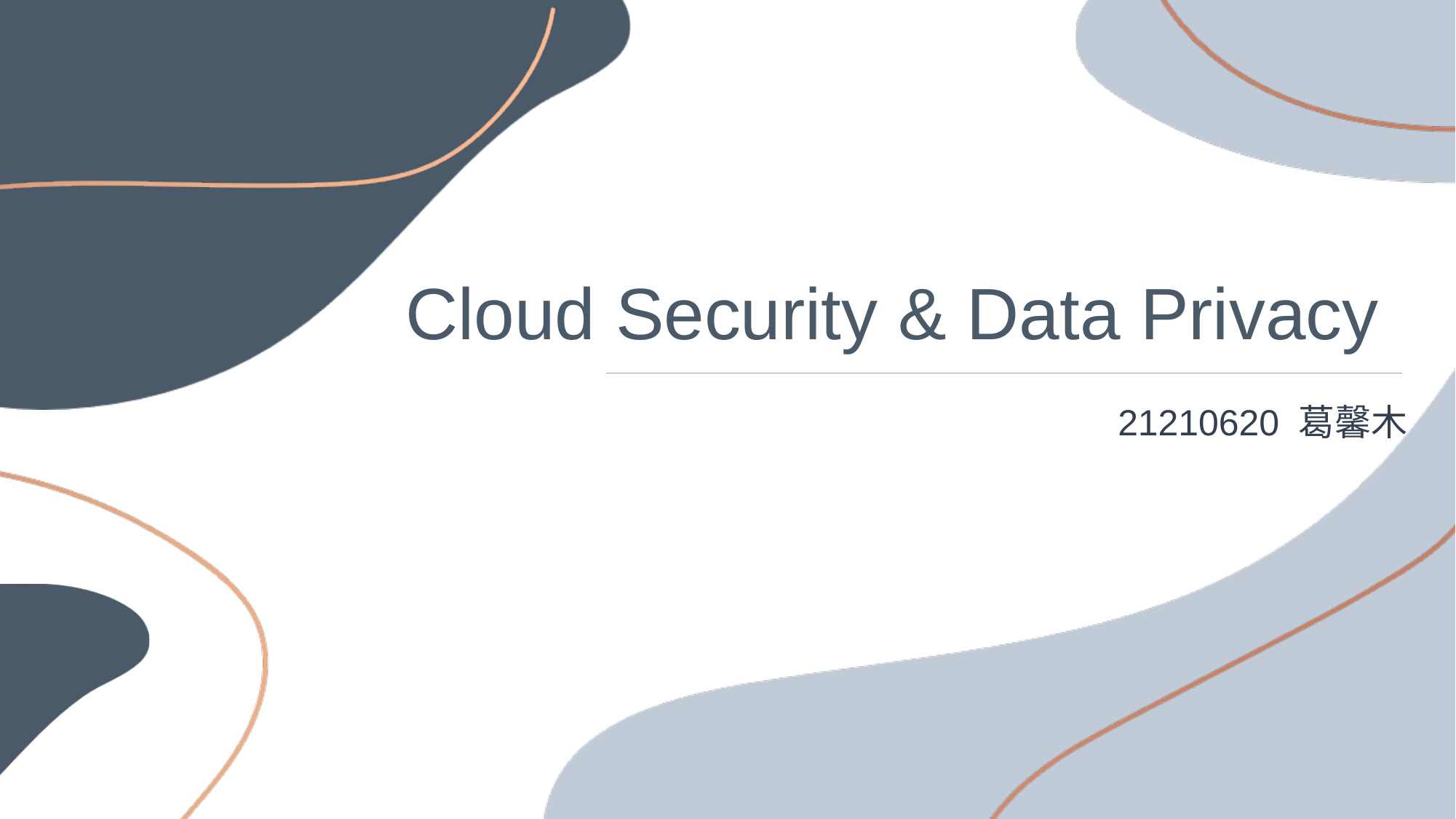

Cloud Security & Data Privacy
21210620 葛馨木